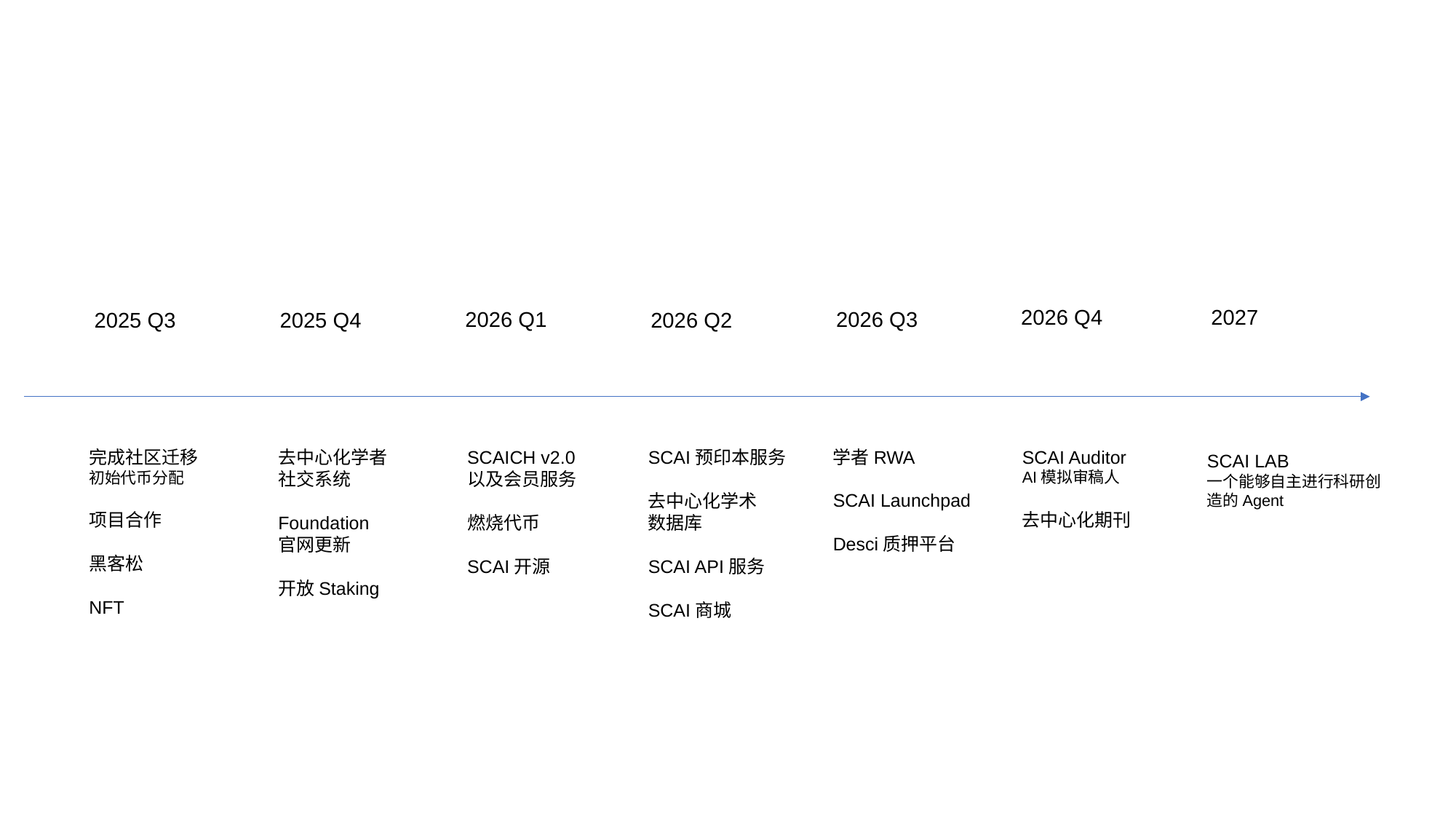

2027
2026 Q4
2026 Q1
2026 Q3
2025 Q3
2025 Q4
2026 Q2

SCAI LAB
一个能够自主进行科研创造的Agent
学者RWA
SCAI Launchpad

Desci质押平台

SCAI Auditor
AI模拟审稿人

去中心化期刊
去中心化学者
社交系统

Foundation
官网更新
开放Staking
完成社区迁移
初始代币分配

项目合作

黑客松

NFT
SCAICH v2.0
以及会员服务

燃烧代币

SCAI开源
SCAI预印本服务
去中心化学术
数据库

SCAI API服务

SCAI商城